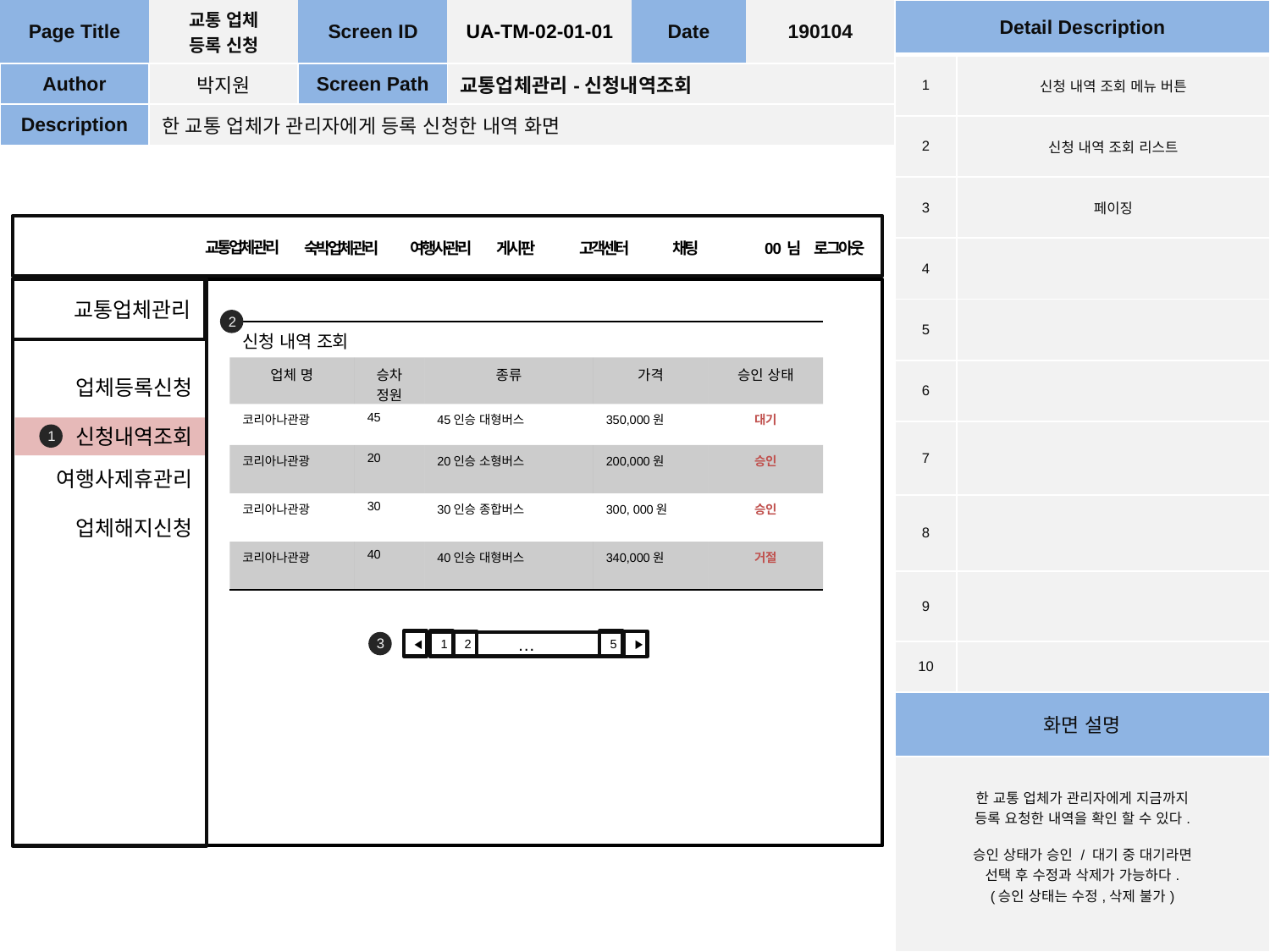

| Page Title | 교통 업체 등록 신청 | Screen ID | UA-TM-02-01-01 | Date | 190104 |
| --- | --- | --- | --- | --- | --- |
| Author | 박지원 | Screen Path | 교통업체관리-신청내역조회 |  |  |
| Description | 한 교통 업체가 관리자에게 등록 신청한 내역 화면 |  |  |  |  |
| Detail Description |  |
| --- | --- |
| 1 | 신청 내역 조회 메뉴 버튼 |
| 2 | 신청 내역 조회 리스트 |
| 3 | 페이징 |
| 4 |  |
| 5 |  |
| 6 |  |
| 7 |  |
| 8 |  |
| 9 |  |
| 10 |  |
| 화면 설명 |  |
| 한 교통 업체가 관리자에게 지금까지 등록 요청한 내역을 확인 할 수 있다. 승인 상태가 승인 / 대기 중 대기라면 선택 후 수정과 삭제가 가능하다. (승인 상태는 수정,삭제 불가) |  |

교통업체관리
게시판
고객센터
채팅
0 0 님
로그아웃
숙박업체관리
여행사관리

교통업체관리
2

| 신청 내역 조회 |  |  |  |  |
| --- | --- | --- | --- | --- |
| 업체 명 | 승차 정원 | 종류 | 가격 | 승인 상태 |
| 코리아나관광 | 45 | 45인승 대형버스 | 350,000원 | 대기 |
| 코리아나관광 | 20 | 20인승 소형버스 | 200,000원 | 승인 |
| 코리아나관광 | 30 | 30인승 종합버스 | 300, 000원 | 승인 |
| 코리아나관광 | 40 | 40인승 대형버스 | 340,000원 | 거절 |
업체등록신청
신청내역조회
1

여행사제휴관리
업체해지신청
3

◀
1
5
2
▶
…